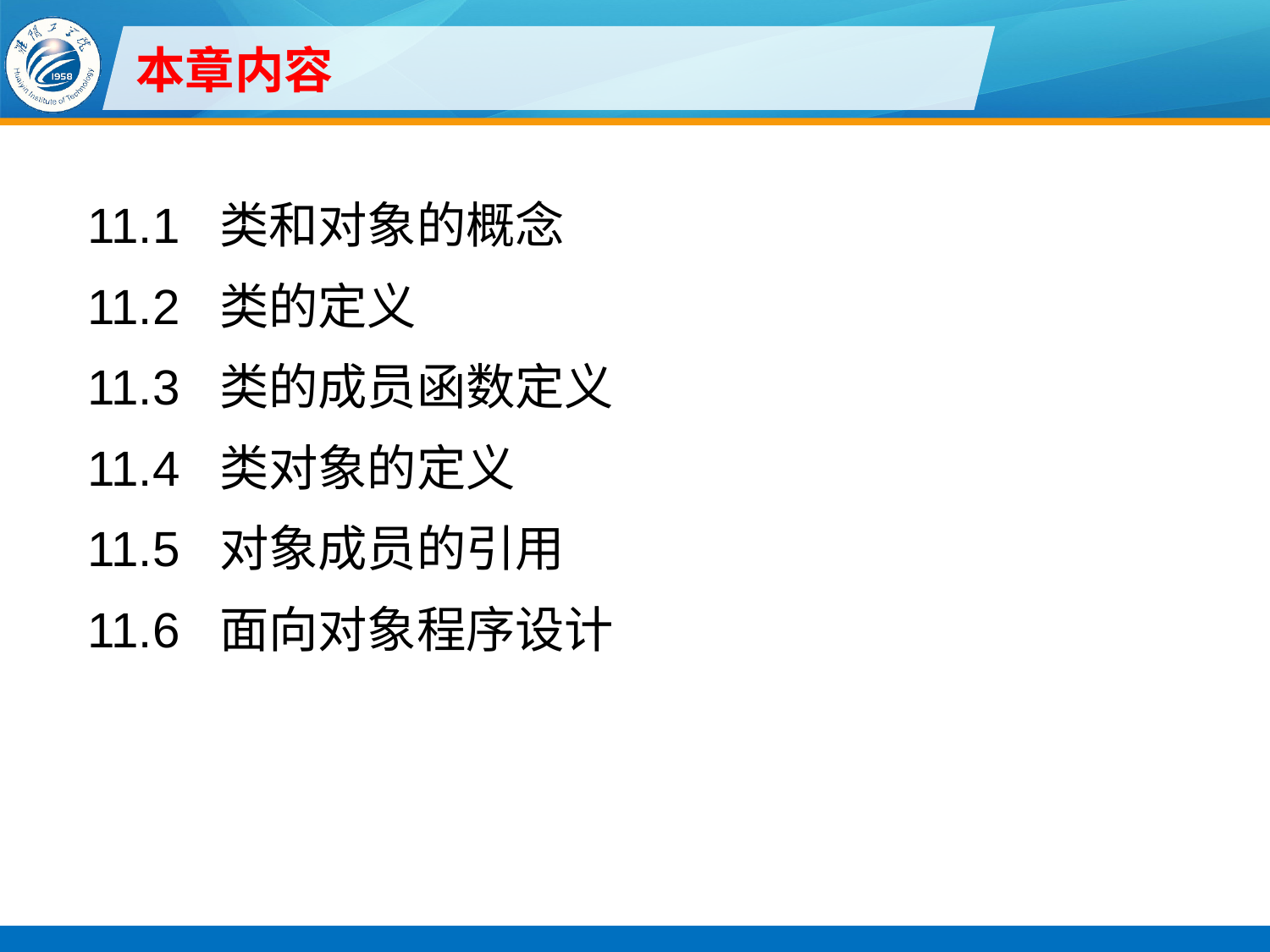

# 本章内容
11.1  类和对象的概念
11.2  类的定义
11.3  类的成员函数定义
11.4  类对象的定义
11.5  对象成员的引用
11.6  面向对象程序设计